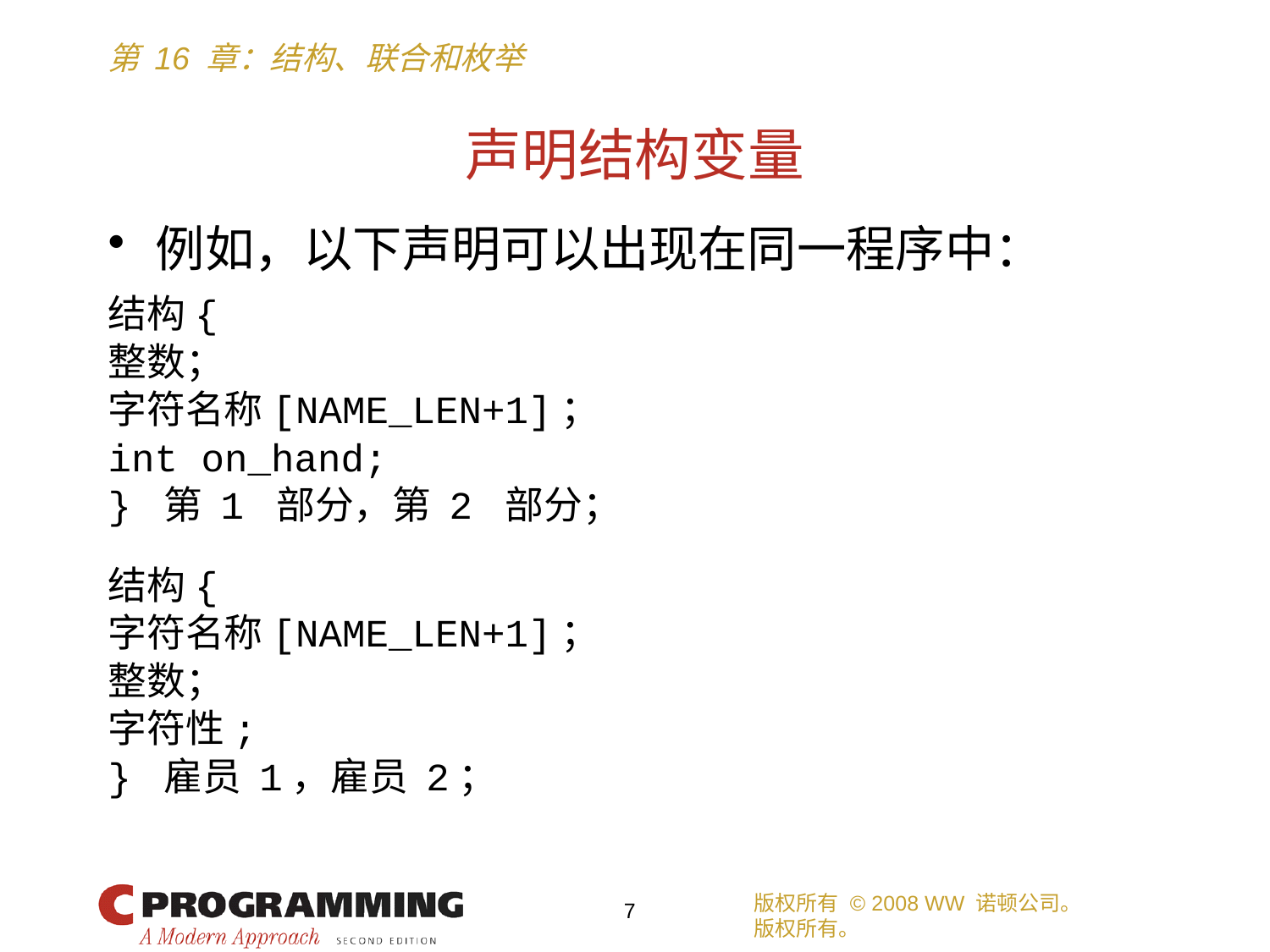

# 声明结构变量
例如，以下声明可以出现在同一程序中：
结构{
整数；
字符名称[NAME_LEN+1]；
int on_hand;
} 第 1 部分，第 2 部分；

结构{
字符名称[NAME_LEN+1]；
整数；
字符性;
} 雇员 1，雇员 2；
版权所有 © 2008 WW 诺顿公司。
版权所有。
7